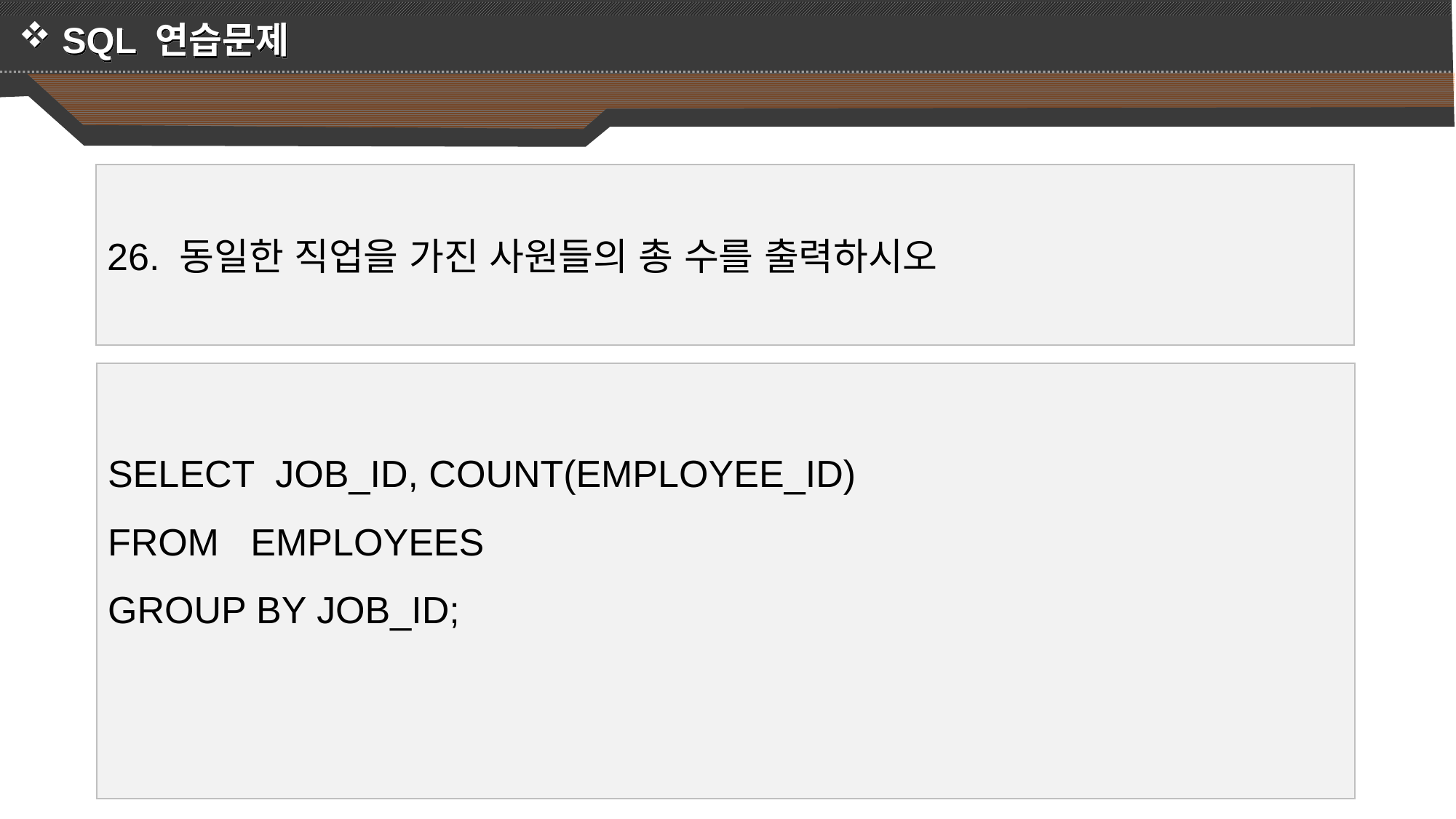

SQL 연습문제

26. 동일한 직업을 가진 사원들의 총 수를 출력하시오

SELECT  JOB_ID, COUNT(EMPLOYEE_ID)
FROM   EMPLOYEES
GROUP BY JOB_ID;